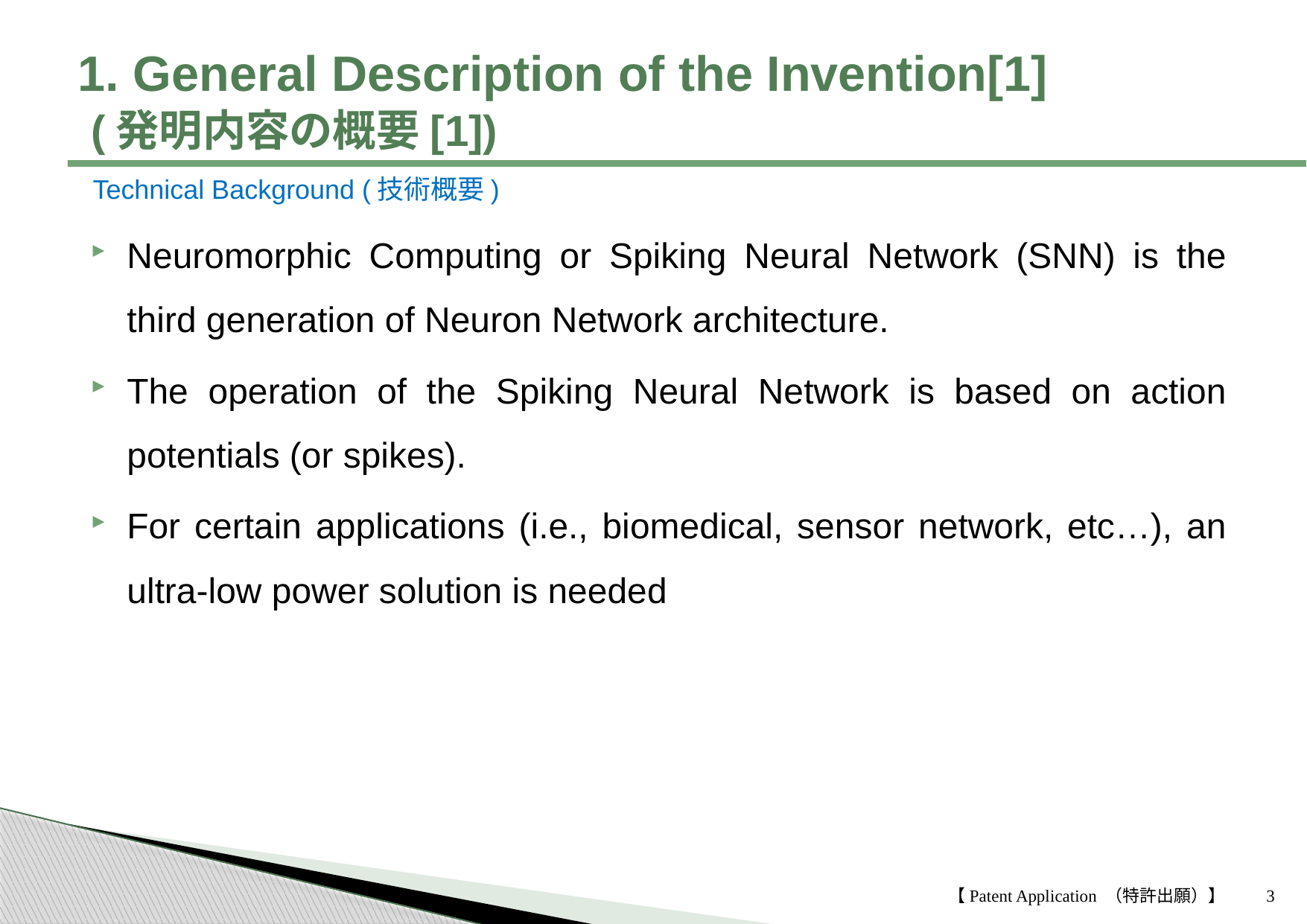

# 1. General Description of the Invention[1]
(発明内容の概要[1])
Technical Background (技術概要)
Neuromorphic Computing or Spiking Neural Network (SNN) is the third generation of Neuron Network architecture.
The operation of the Spiking Neural Network is based on action potentials (or spikes).
For certain applications (i.e., biomedical, sensor network, etc…), an ultra-low power solution is needed
【Patent Application （特許出願）】
3